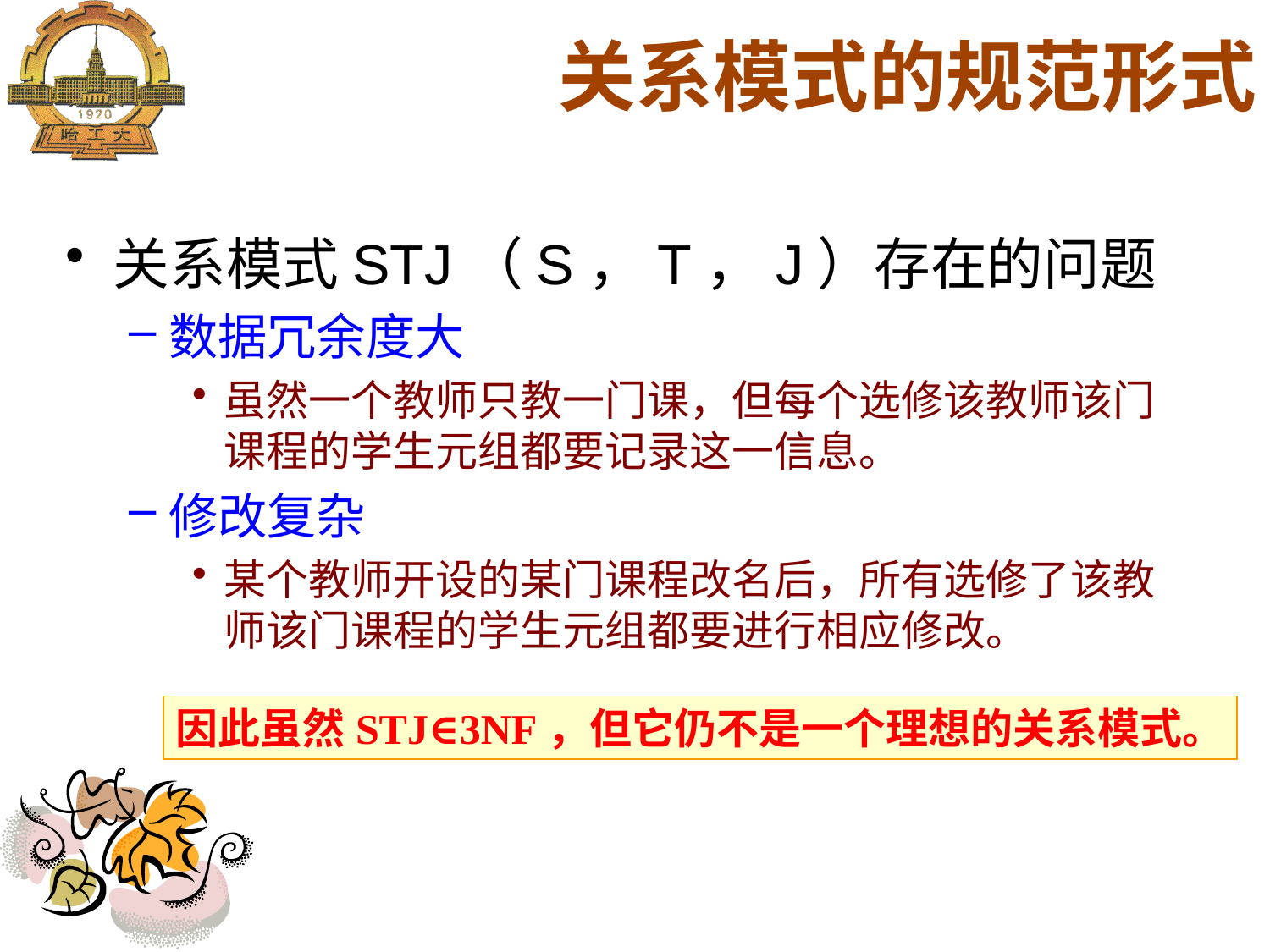

关系模式的规范形式
关系模式STJ（S，T，J）存在的问题
数据冗余度大
虽然一个教师只教一门课，但每个选修该教师该门课程的学生元组都要记录这一信息。
修改复杂
某个教师开设的某门课程改名后，所有选修了该教师该门课程的学生元组都要进行相应修改。
因此虽然STJ∈3NF，但它仍不是一个理想的关系模式。